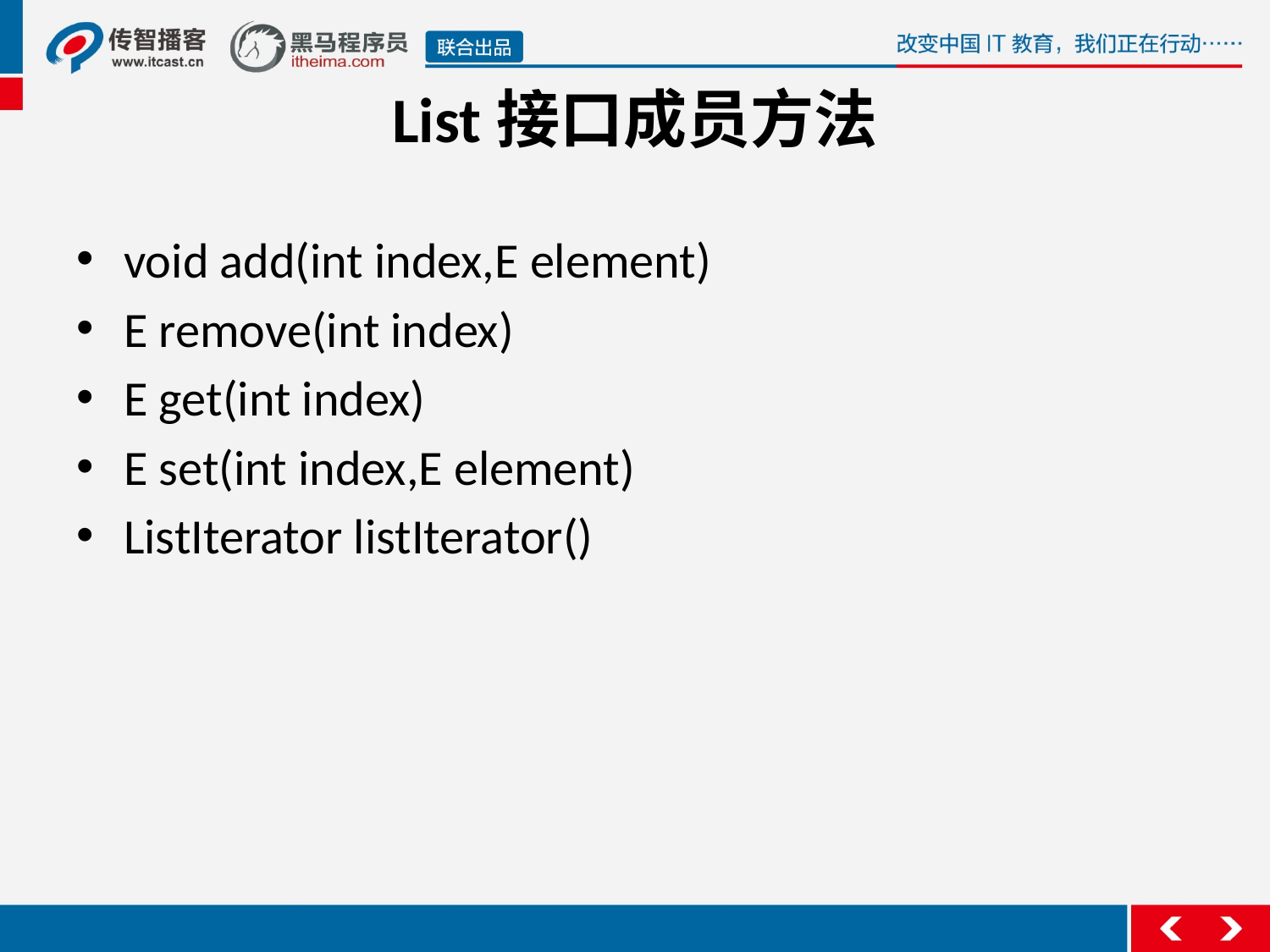

# List接口成员方法
void add(int index,E element)
E remove(int index)
E get(int index)
E set(int index,E element)
ListIterator listIterator()